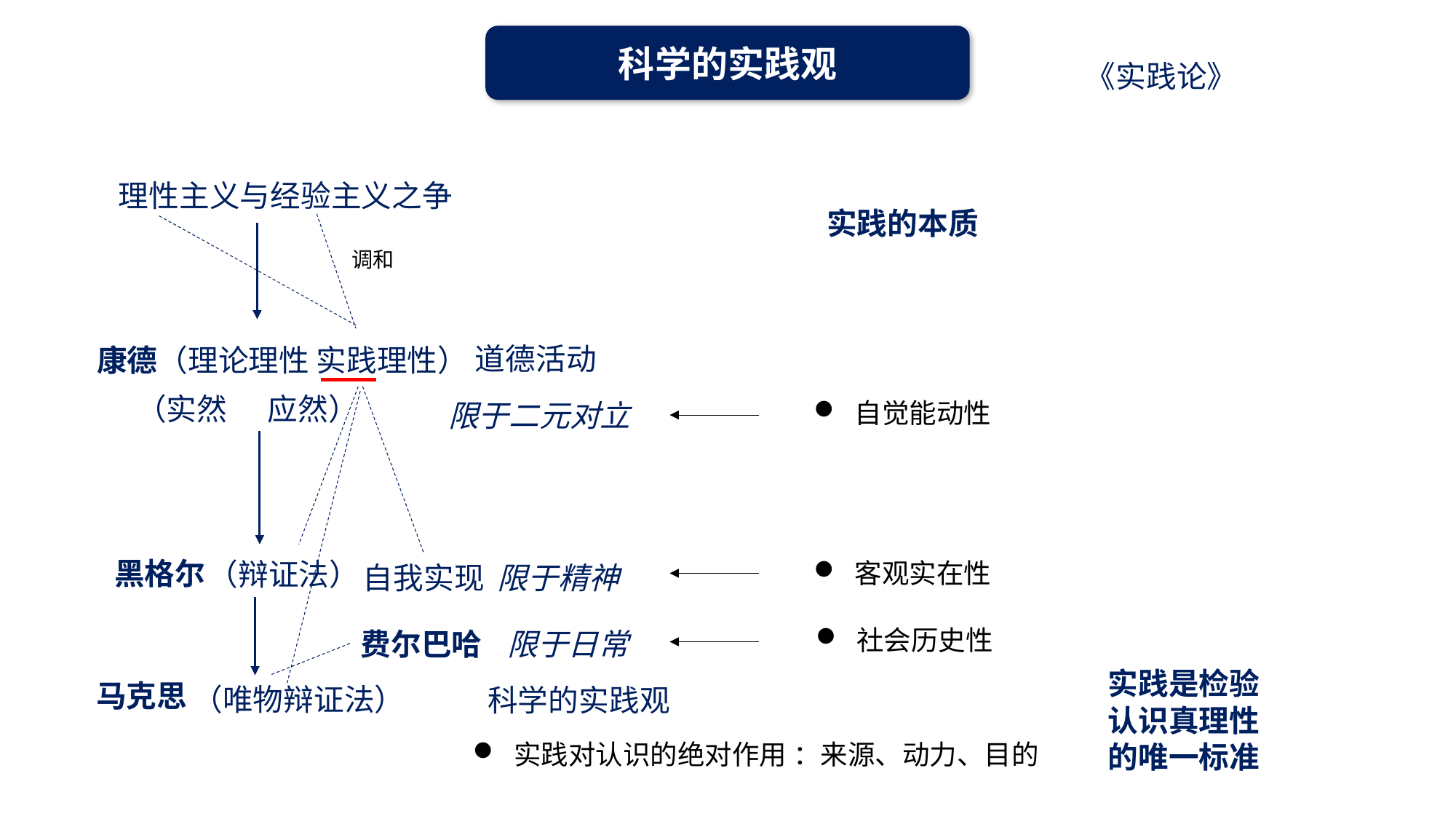

科学的实践观
《实践论》
理性主义与经验主义之争
实践的本质
调和
道德活动
康德（理论理性 实践理性）
（实然      应然）
限于二元对立
自觉能动性
黑格尔
（辩证法）
自我实现
限于精神
客观实在性
费尔巴哈
限于日常
社会历史性
实践是检验
认识真理性
的唯一标准
马克思
（唯物辩证法）
科学的实践观
：来源、动力、目的
实践对认识的绝对作用